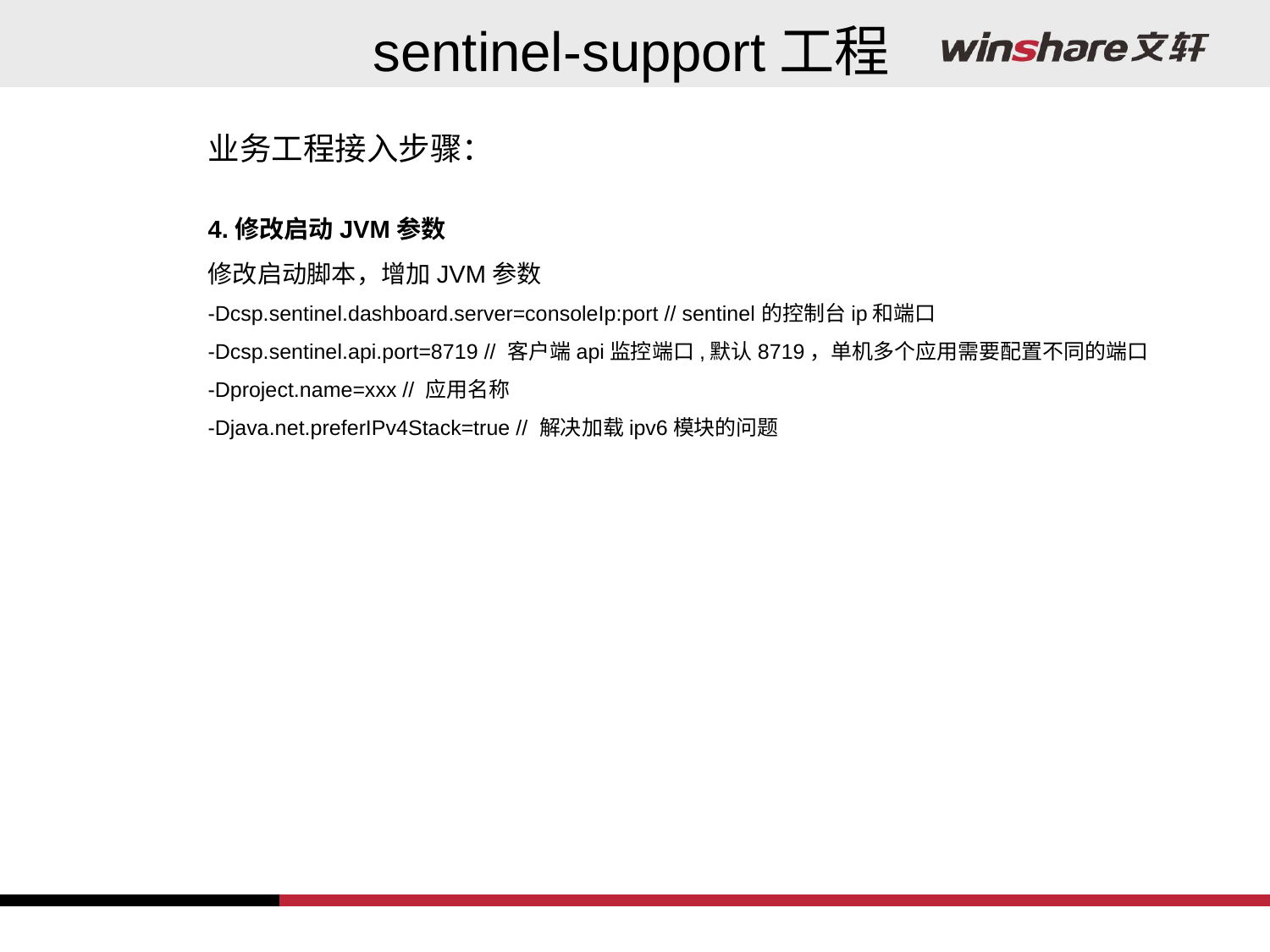

# sentinel-support工程
业务工程接入步骤：

4.修改启动JVM参数
修改启动脚本，增加JVM参数
-Dcsp.sentinel.dashboard.server=consoleIp:port // sentinel的控制台ip和端口
-Dcsp.sentinel.api.port=8719 // 客户端api监控端口,默认8719，单机多个应用需要配置不同的端口
-Dproject.name=xxx // 应用名称
-Djava.net.preferIPv4Stack=true // 解决加载ipv6模块的问题